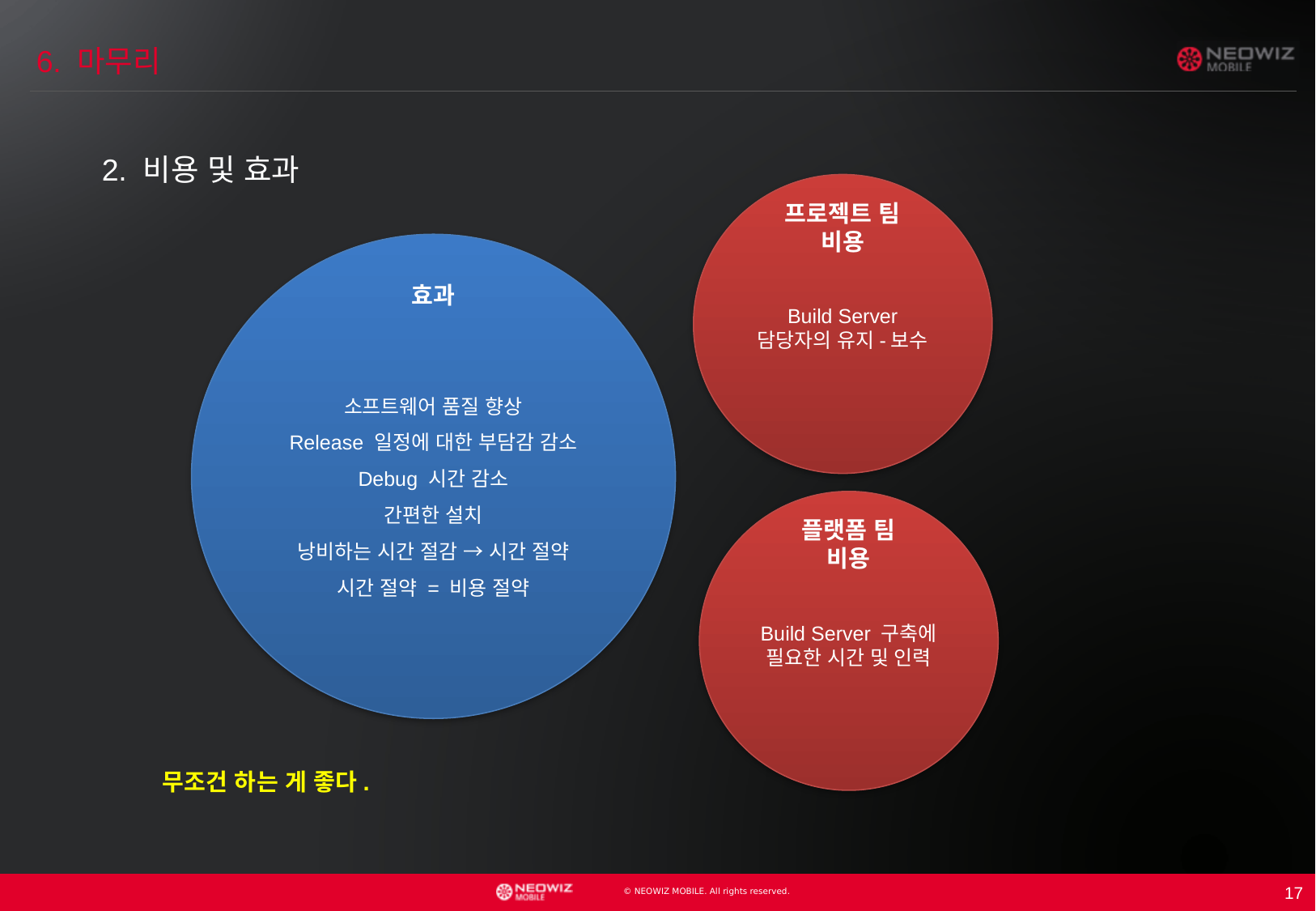

6. 마무리
2. 비용 및 효과

무조건 하는 게 좋다.

프로젝트 팀
비용

Build Server 담당자의 유지-보수

효과

소프트웨어 품질 향상
Release 일정에 대한 부담감 감소
Debug 시간 감소
간편한 설치
낭비하는 시간 절감 → 시간 절약
시간 절약 = 비용 절약

플랫폼 팀
비용

Build Server 구축에 필요한 시간 및 인력

17